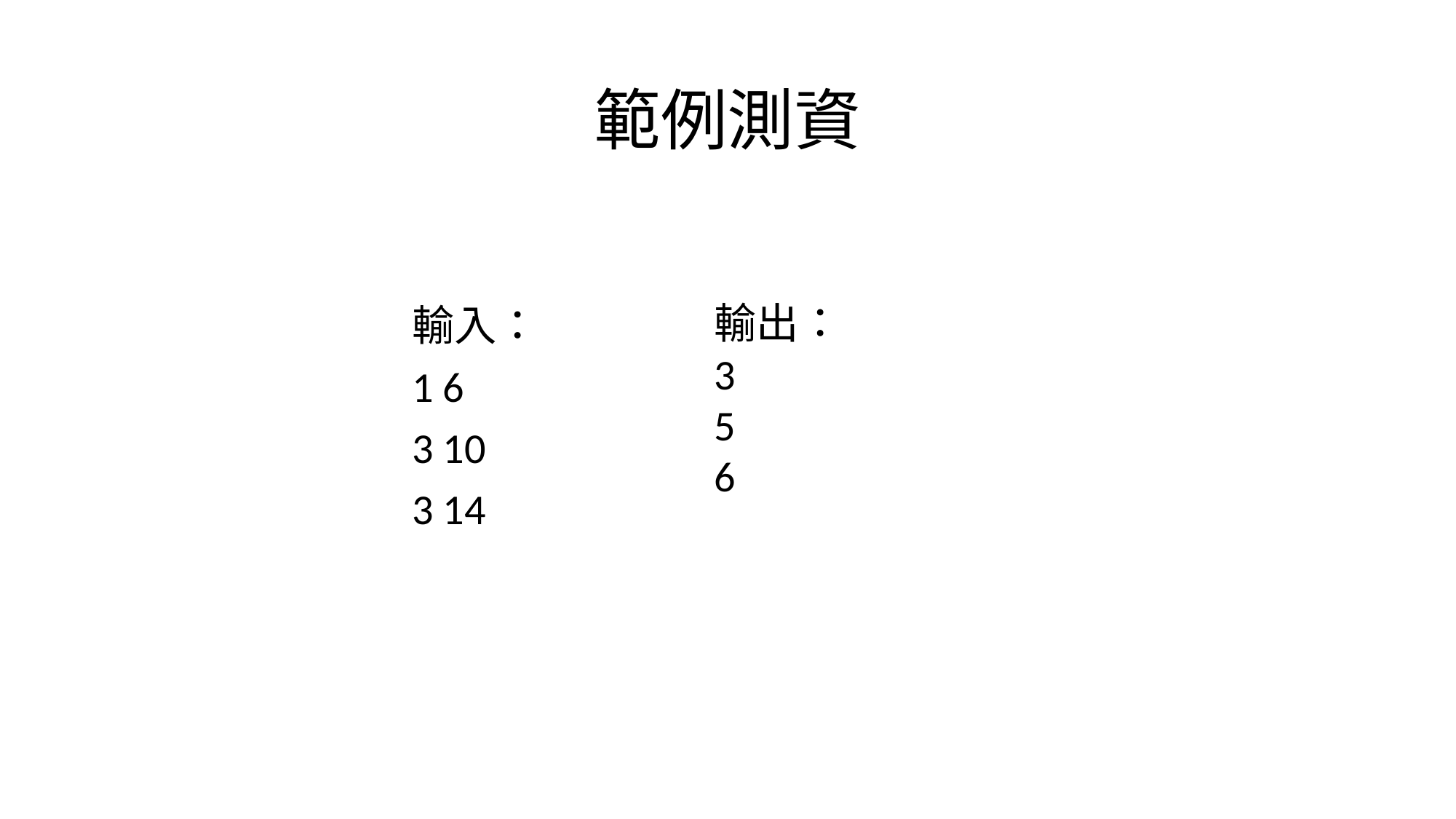

# 範例測資
輸出：
3
5
6
輸入：
1 6
3 10
3 14